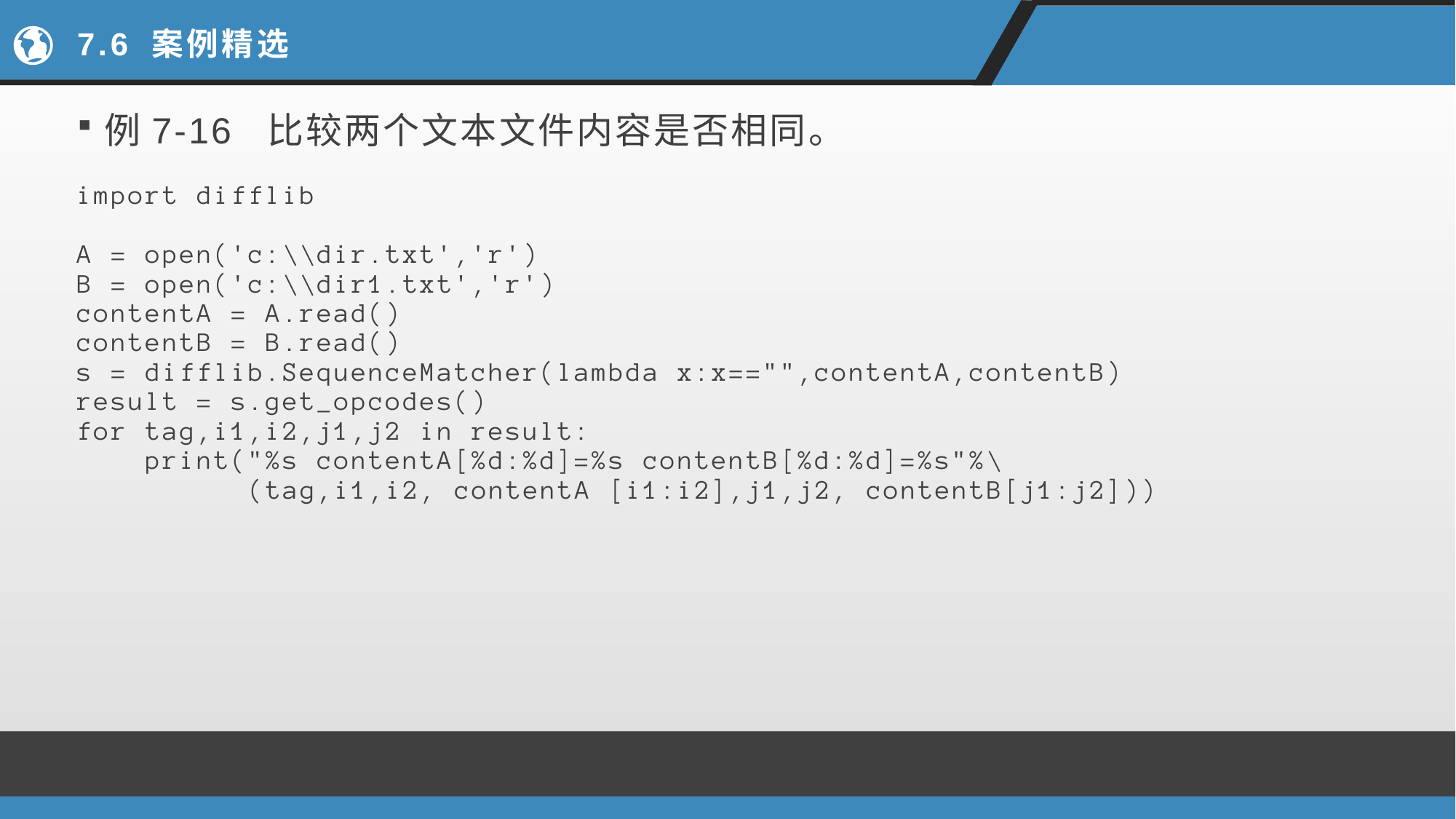

# 7.6 案例精选

例7-16  比较两个文本文件内容是否相同。

import difflib

A = open('c:\\dir.txt','r')
B = open('c:\\dir1.txt','r')
contentA = A.read()
contentB = B.read()
s = difflib.SequenceMatcher(lambda x:x=="",contentA,contentB)
result = s.get_opcodes()
for tag,i1,i2,j1,j2 in result:
    print("%s contentA[%d:%d]=%s contentB[%d:%d]=%s"%\
          (tag,i1,i2, contentA [i1:i2],j1,j2, contentB[j1:j2]))